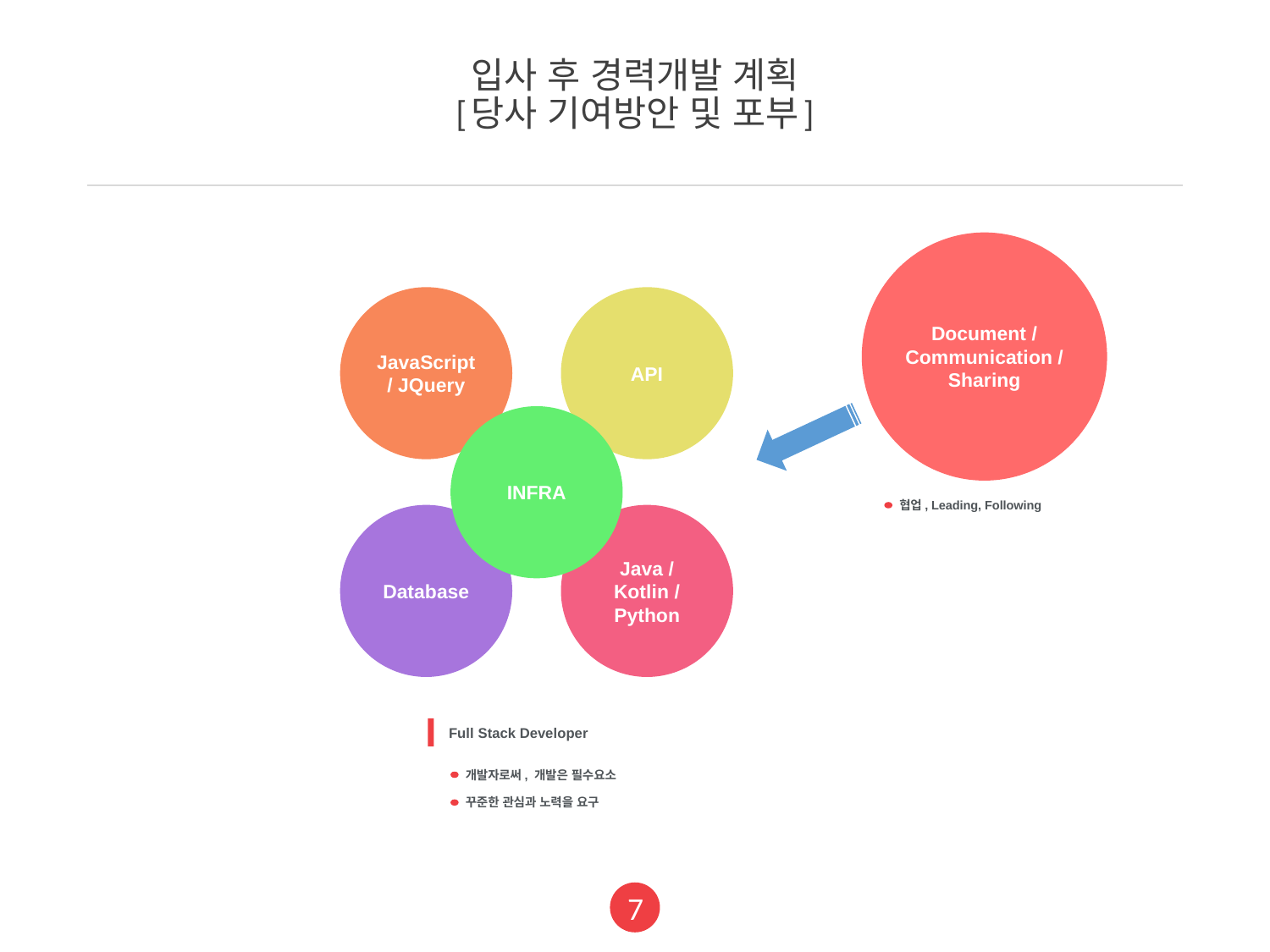

# 입사 후 경력개발 계획 [당사 기여방안 및 포부]
Document / Communication / Sharing
JavaScript / JQuery
API
INFRA

협업, Leading, Following

Database
Java / Kotlin / Python

Full Stack Developer
개발자로써, 개발은 필수요소

꾸준한 관심과 노력을 요구

7